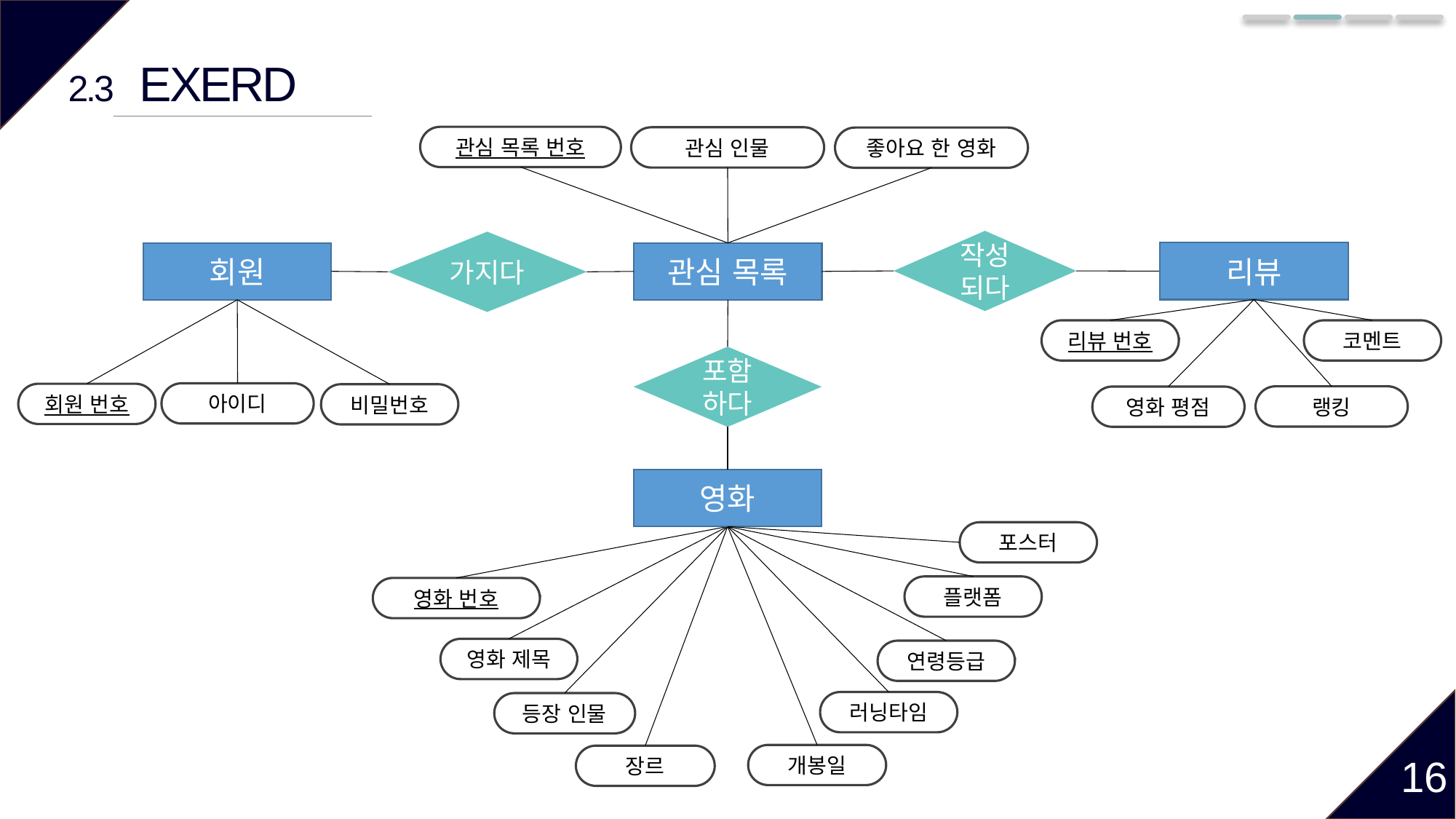

EXERD
2.3
관심 목록 번호
관심 인물
좋아요 한 영화
작성되다
가지다
리뷰
회원
관심 목록
리뷰 번호
코멘트
포함하다
아이디
회원 번호
비밀번호
랭킹
영화 평점
영화
포스터
플랫폼
영화 번호
영화 제목
연령등급
러닝타임
등장 인물
16
개봉일
장르